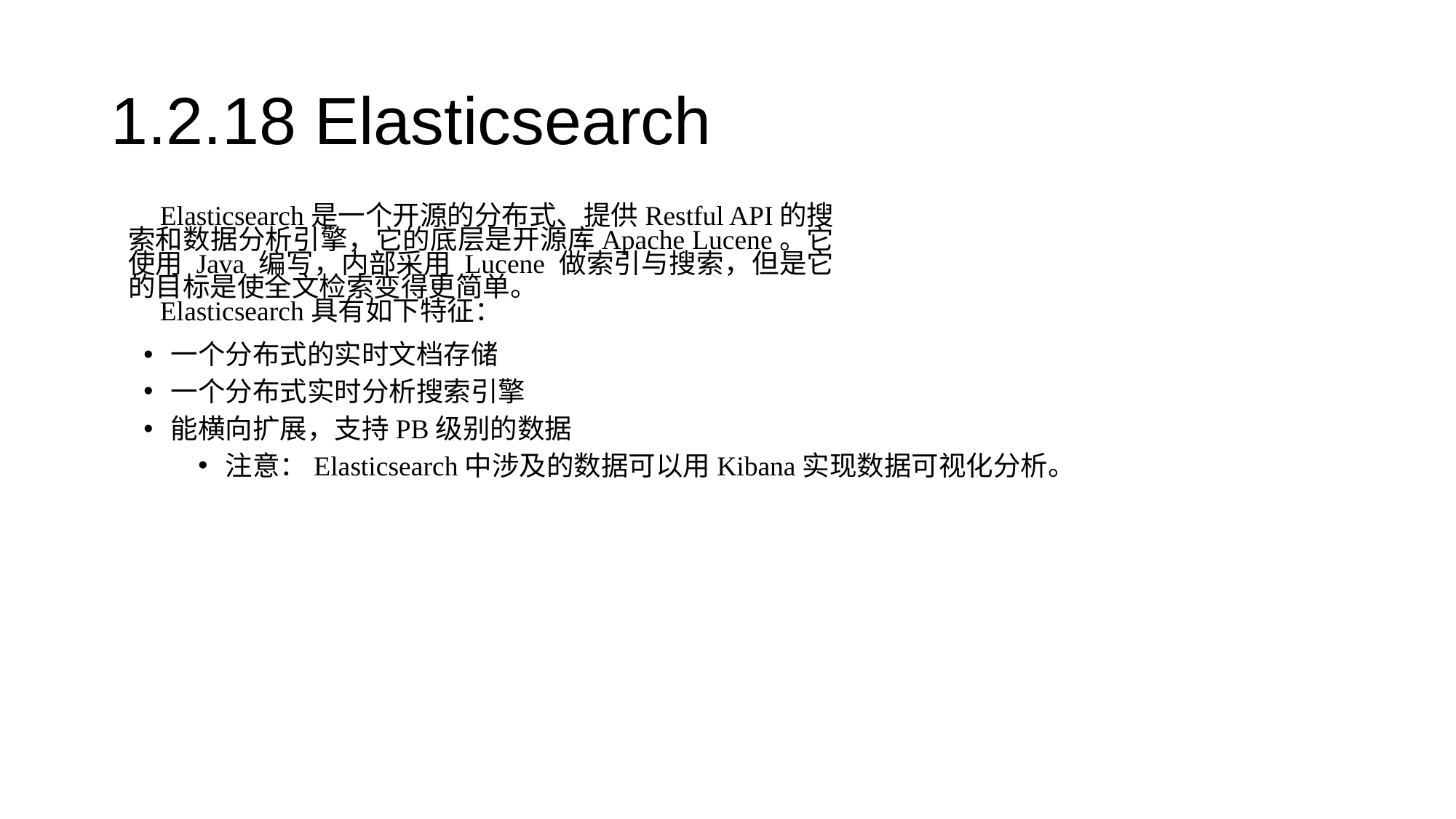

# 1.2.18 Elasticsearch
Elasticsearch是一个开源的分布式、提供Restful API的搜索和数据分析引擎，它的底层是开源库Apache Lucene。它使用 Java 编写，内部采用 Lucene 做索引与搜索，但是它的目标是使全文检索变得更简单。
Elasticsearch具有如下特征：
一个分布式的实时文档存储
一个分布式实时分析搜索引擎
能横向扩展，支持PB级别的数据
注意：Elasticsearch中涉及的数据可以用Kibana实现数据可视化分析。